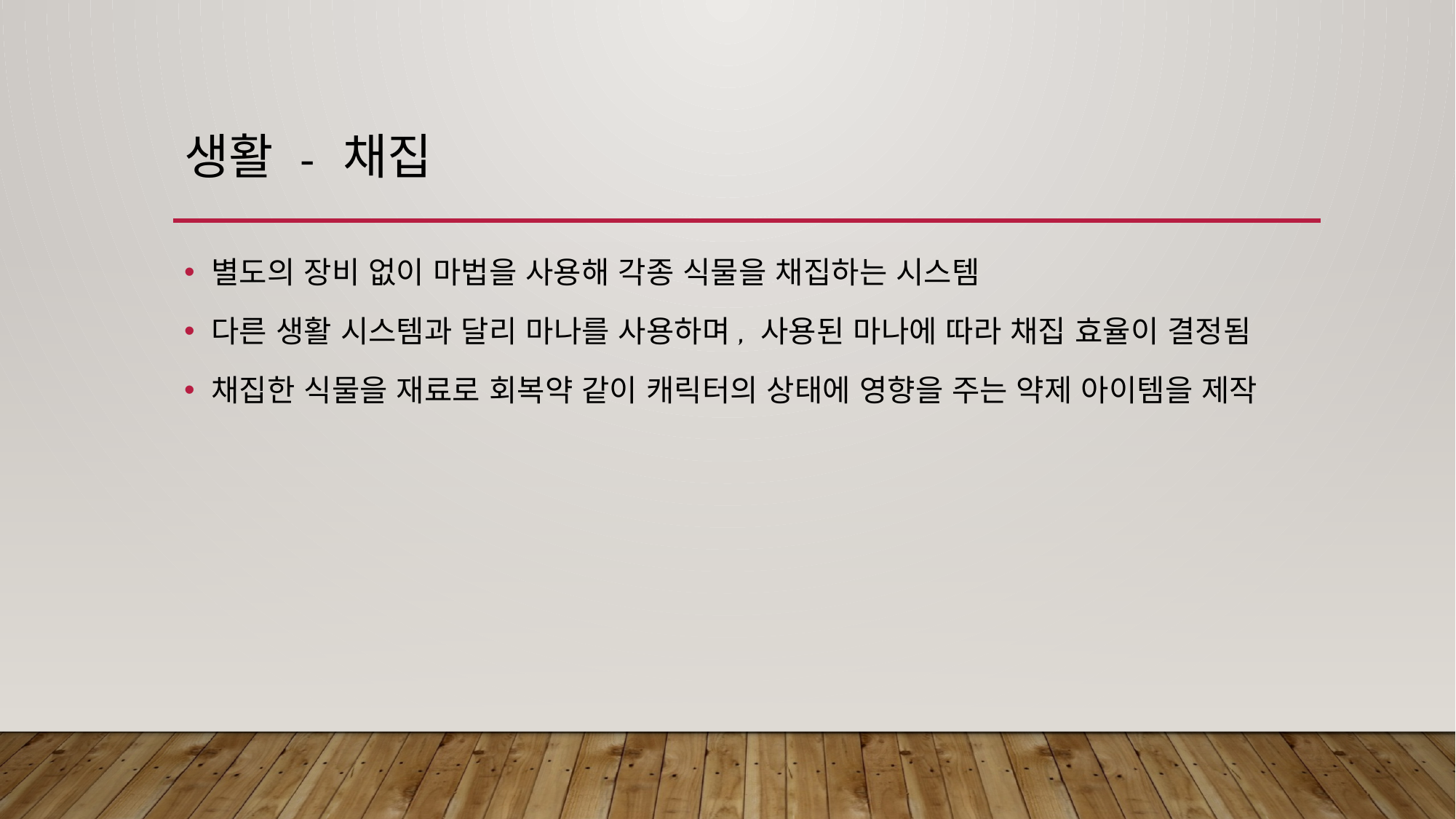

# 생활 - 채집
별도의 장비 없이 마법을 사용해 각종 식물을 채집하는 시스템
다른 생활 시스템과 달리 마나를 사용하며, 사용된 마나에 따라 채집 효율이 결정됨
채집한 식물을 재료로 회복약 같이 캐릭터의 상태에 영향을 주는 약제 아이템을 제작